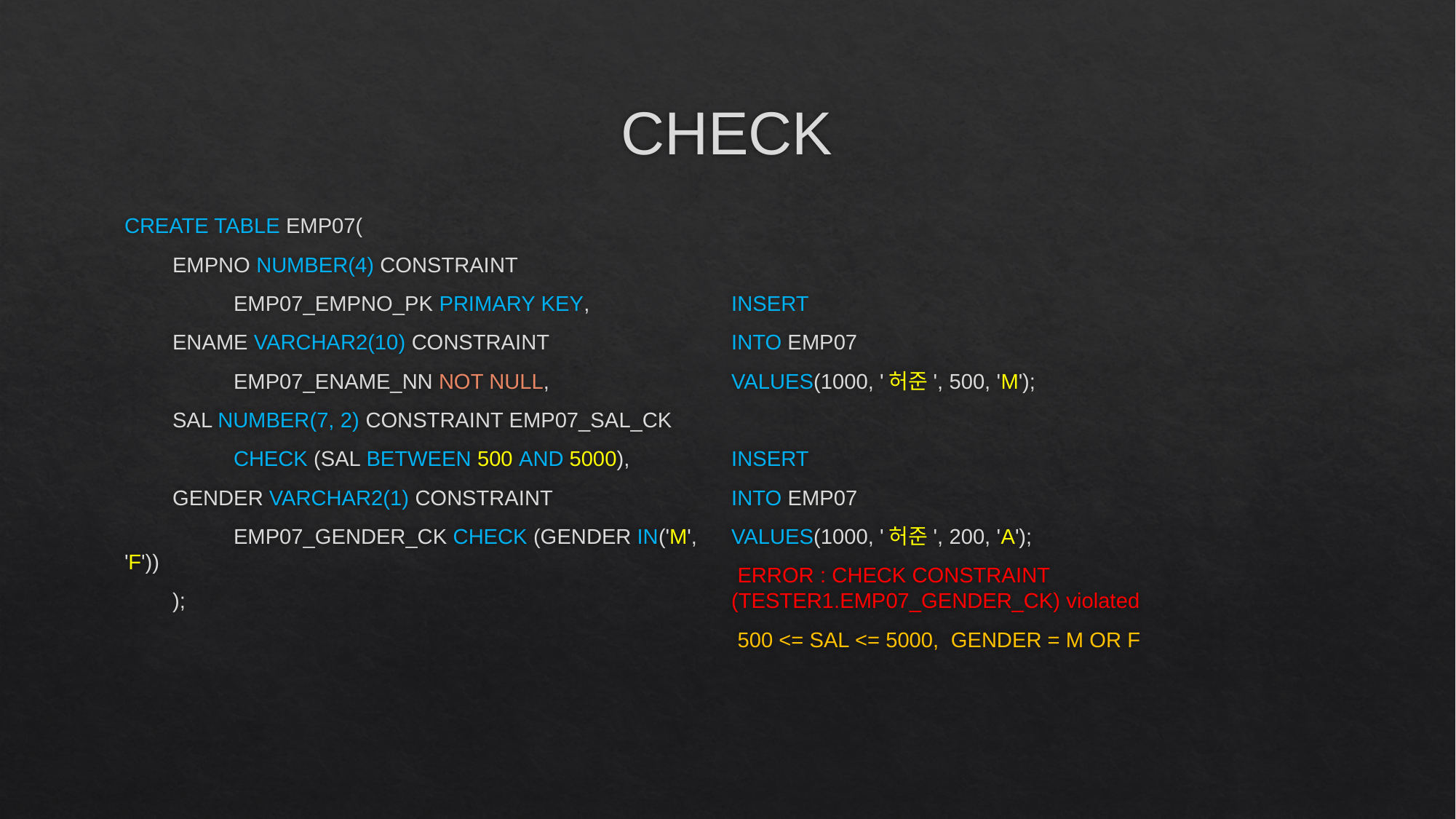

# CHECK
CREATE TABLE EMP07(
        EMPNO NUMBER(4) CONSTRAINT
	EMP07_EMPNO_PK PRIMARY KEY,
        ENAME VARCHAR2(10) CONSTRAINT
	EMP07_ENAME_NN NOT NULL,
        SAL NUMBER(7, 2) CONSTRAINT EMP07_SAL_CK
	CHECK (SAL BETWEEN 500 AND 5000),
        GENDER VARCHAR2(1) CONSTRAINT
	EMP07_GENDER_CK CHECK (GENDER IN('M', 'F'))
        );

INSERT
INTO EMP07
VALUES(1000, '허준', 500, 'M');

INSERT
INTO EMP07
VALUES(1000, '허준', 200, 'A');
 ERROR : CHECK CONSTRAINT (TESTER1.EMP07_GENDER_CK) violated
 500 <= SAL <= 5000,  GENDER = M OR F